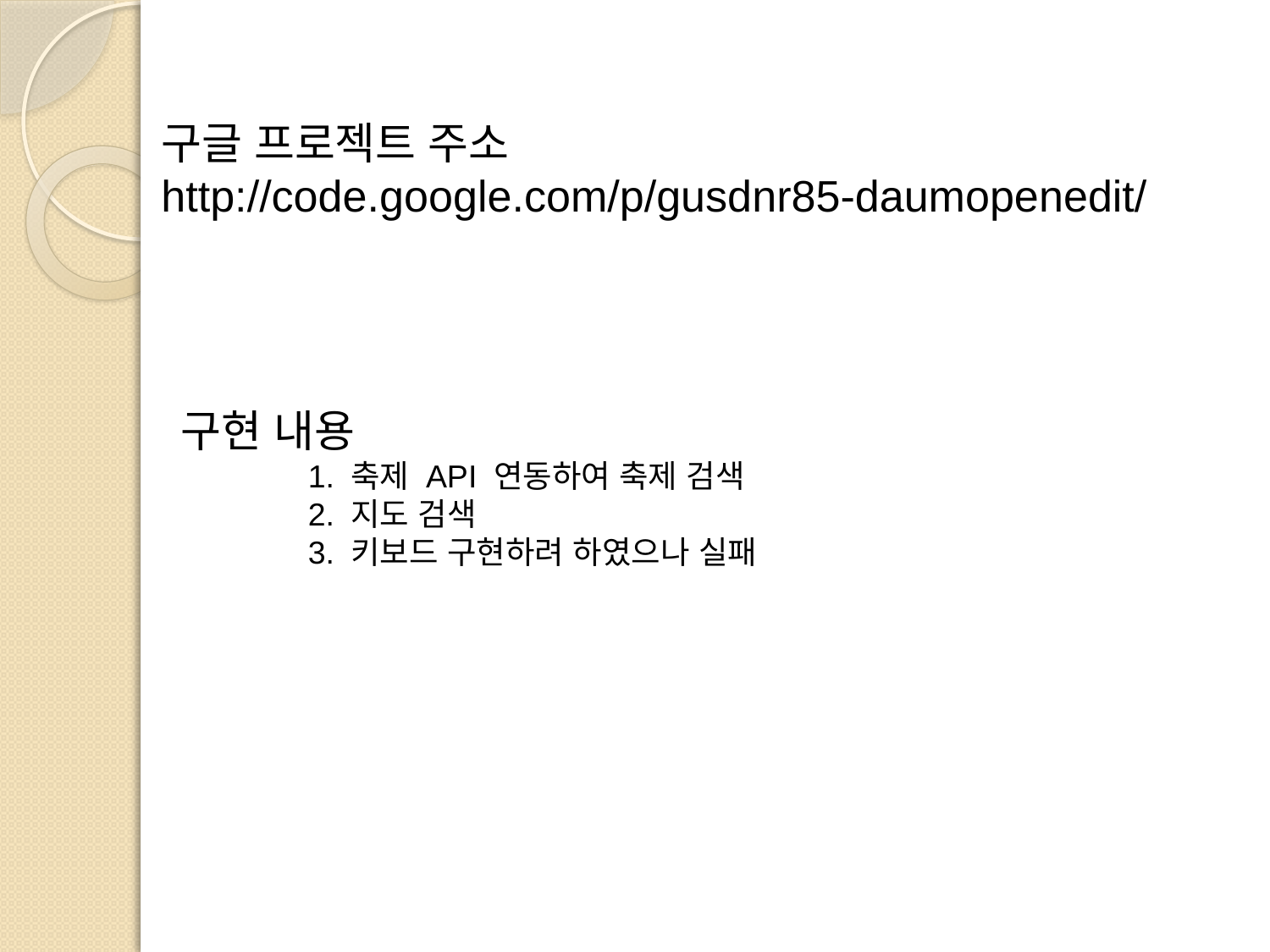

구글 프로젝트 주소
http://code.google.com/p/gusdnr85-daumopenedit/
구현 내용
	1. 축제 API 연동하여 축제 검색
	2. 지도 검색
	3. 키보드 구현하려 하였으나 실패